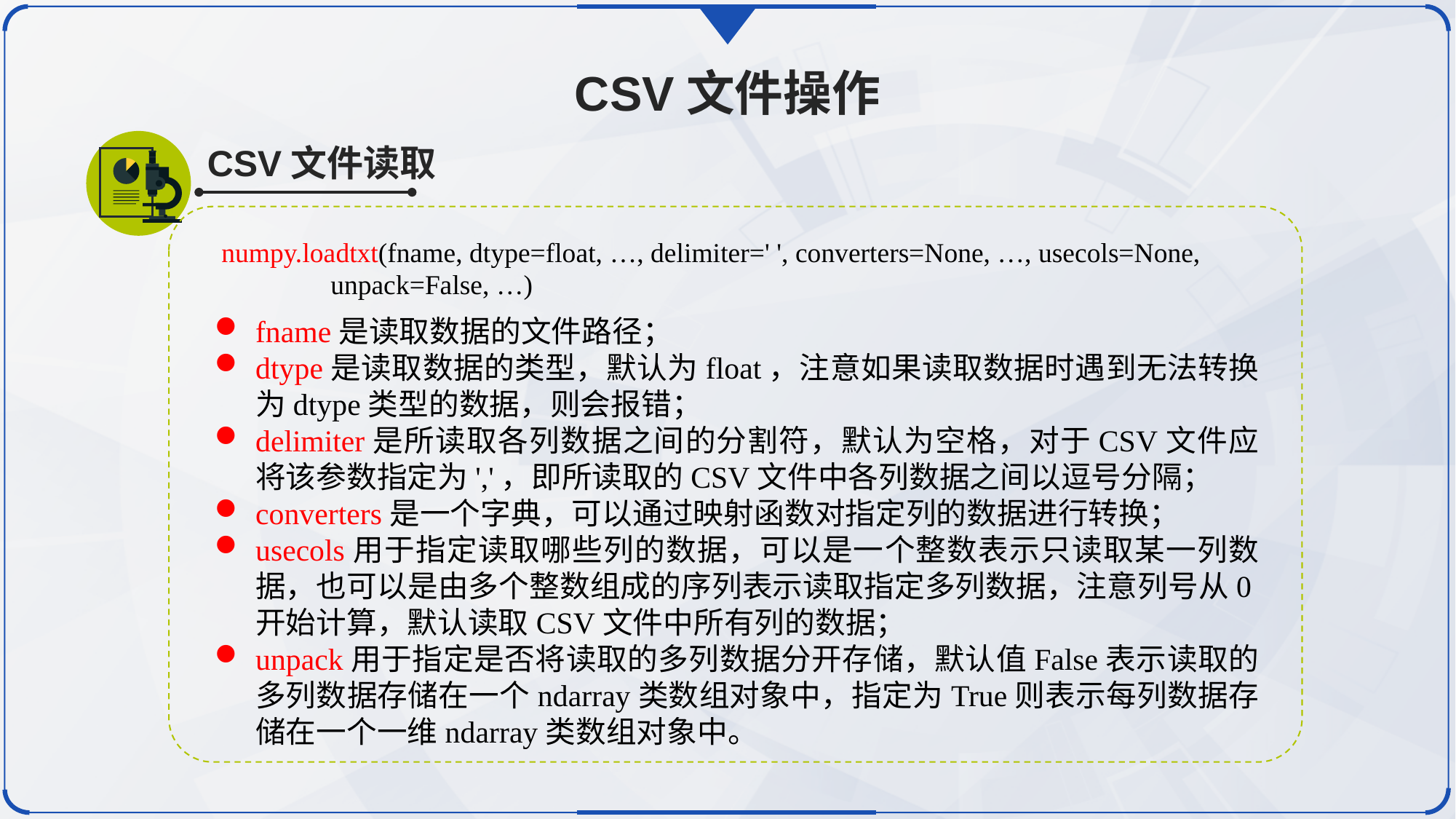

CSV文件操作

CSV文件读取

numpy.loadtxt(fname, dtype=float, …, delimiter=' ', converters=None, …, usecols=None, 	unpack=False, …)
fname是读取数据的文件路径；
dtype是读取数据的类型，默认为float，注意如果读取数据时遇到无法转换为dtype类型的数据，则会报错；
delimiter是所读取各列数据之间的分割符，默认为空格，对于CSV文件应将该参数指定为','，即所读取的CSV文件中各列数据之间以逗号分隔；
converters是一个字典，可以通过映射函数对指定列的数据进行转换；
usecols用于指定读取哪些列的数据，可以是一个整数表示只读取某一列数据，也可以是由多个整数组成的序列表示读取指定多列数据，注意列号从0开始计算，默认读取CSV文件中所有列的数据；
unpack用于指定是否将读取的多列数据分开存储，默认值False表示读取的多列数据存储在一个ndarray类数组对象中，指定为True则表示每列数据存储在一个一维ndarray类数组对象中。